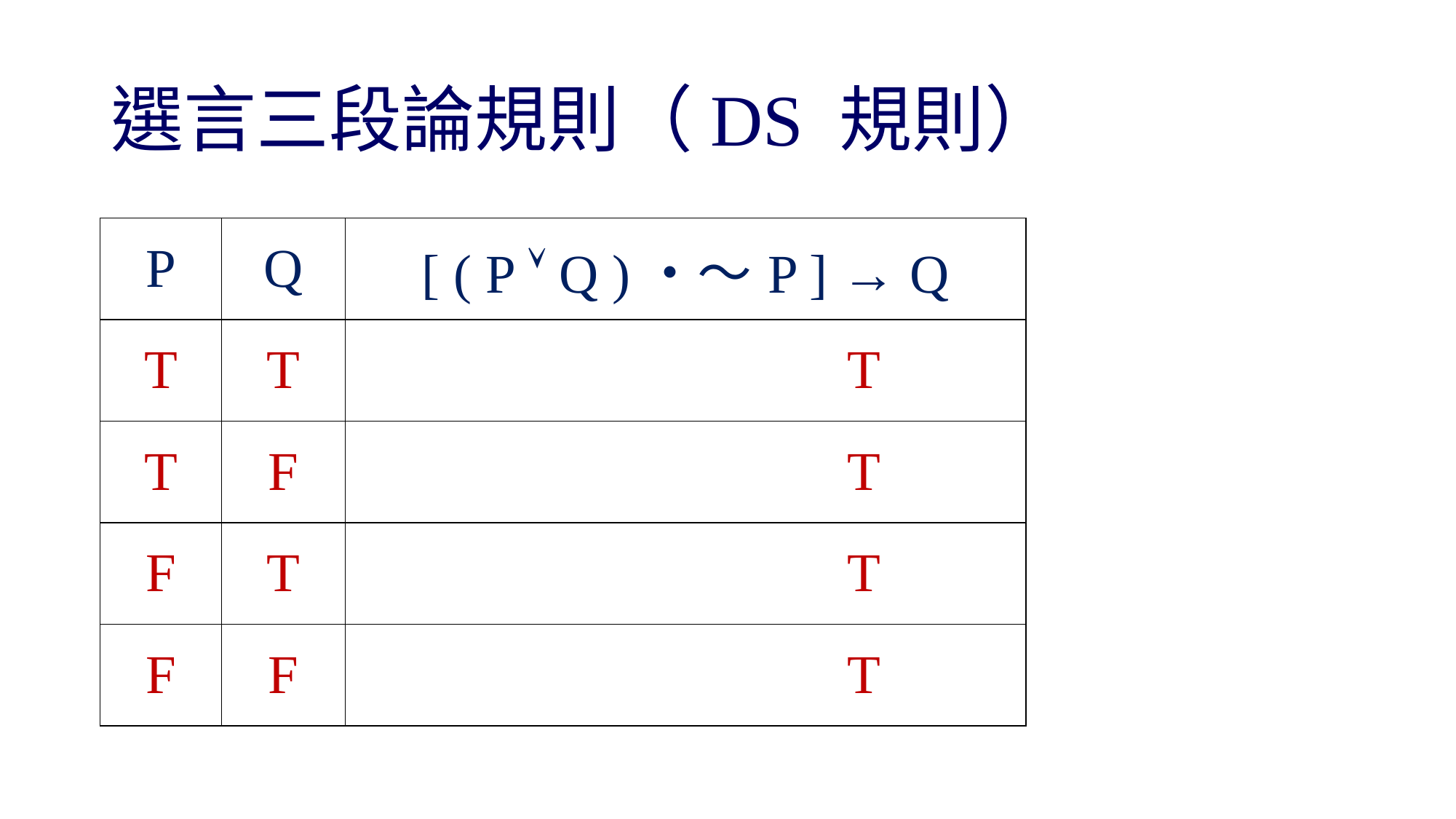

# 選言三段論規則（DS 規則）
| P | Q | [ ( P ∨ Q )・～P ] → Q |
| --- | --- | --- |
| T | T | T |
| T | F | T |
| F | T | T |
| F | F | T |